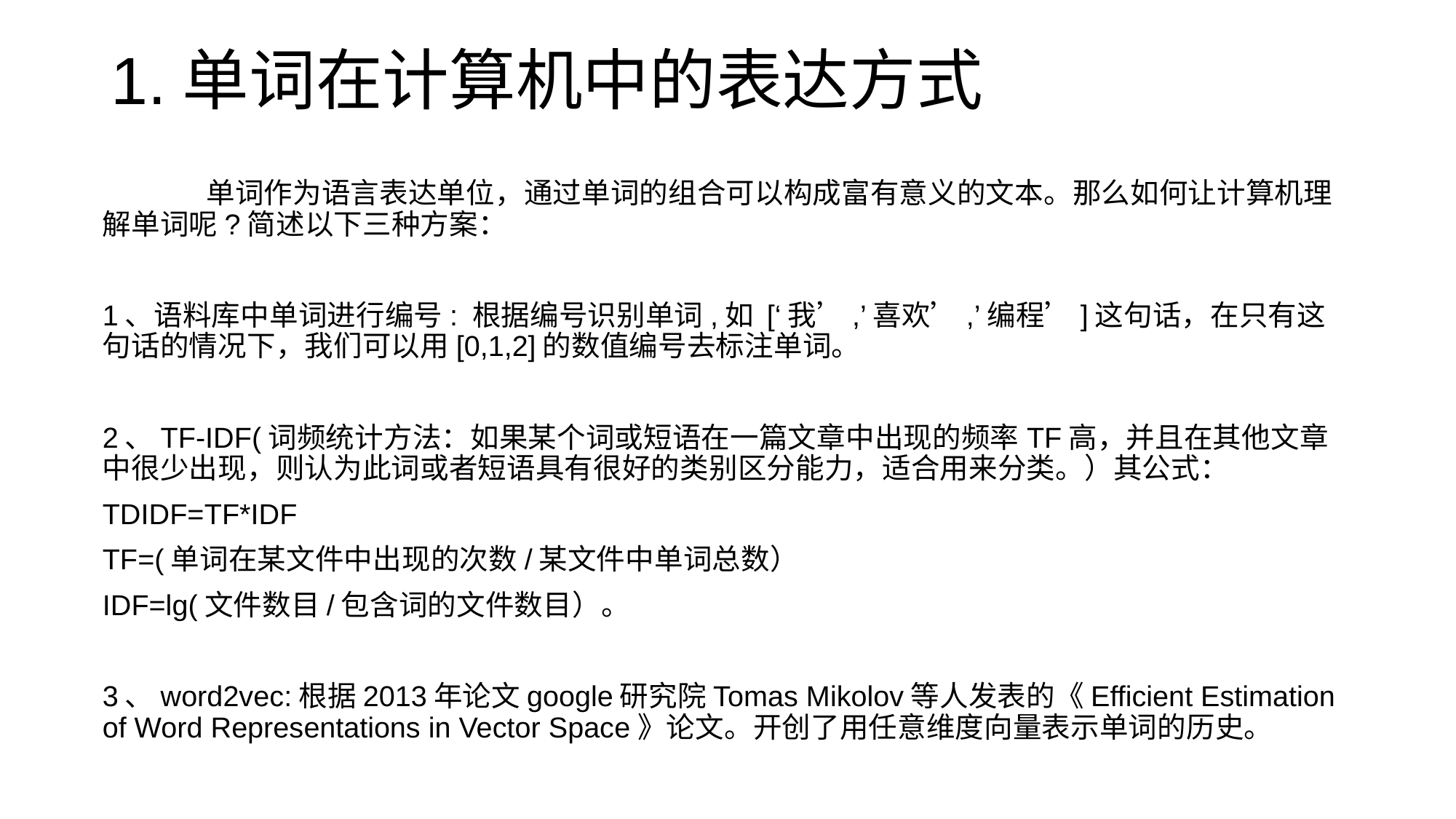

# 1.单词在计算机中的表达方式
	单词作为语言表达单位，通过单词的组合可以构成富有意义的文本。那么如何让计算机理解单词呢?简述以下三种方案：

1、语料库中单词进行编号: 根据编号识别单词,如 [‘我’,’喜欢’,’编程’]这句话，在只有这句话的情况下，我们可以用[0,1,2]的数值编号去标注单词。

2、TF-IDF(词频统计方法：如果某个词或短语在一篇文章中出现的频率TF高，并且在其他文章中很少出现，则认为此词或者短语具有很好的类别区分能力，适合用来分类。）其公式：
TDIDF=TF*IDF
TF=(单词在某文件中出现的次数/某文件中单词总数）
IDF=lg(文件数目/包含词的文件数目）。

3、word2vec:根据2013年论文google研究院Tomas Mikolov等人发表的《Efficient Estimation of Word Representations in Vector Space》论文。开创了用任意维度向量表示单词的历史。